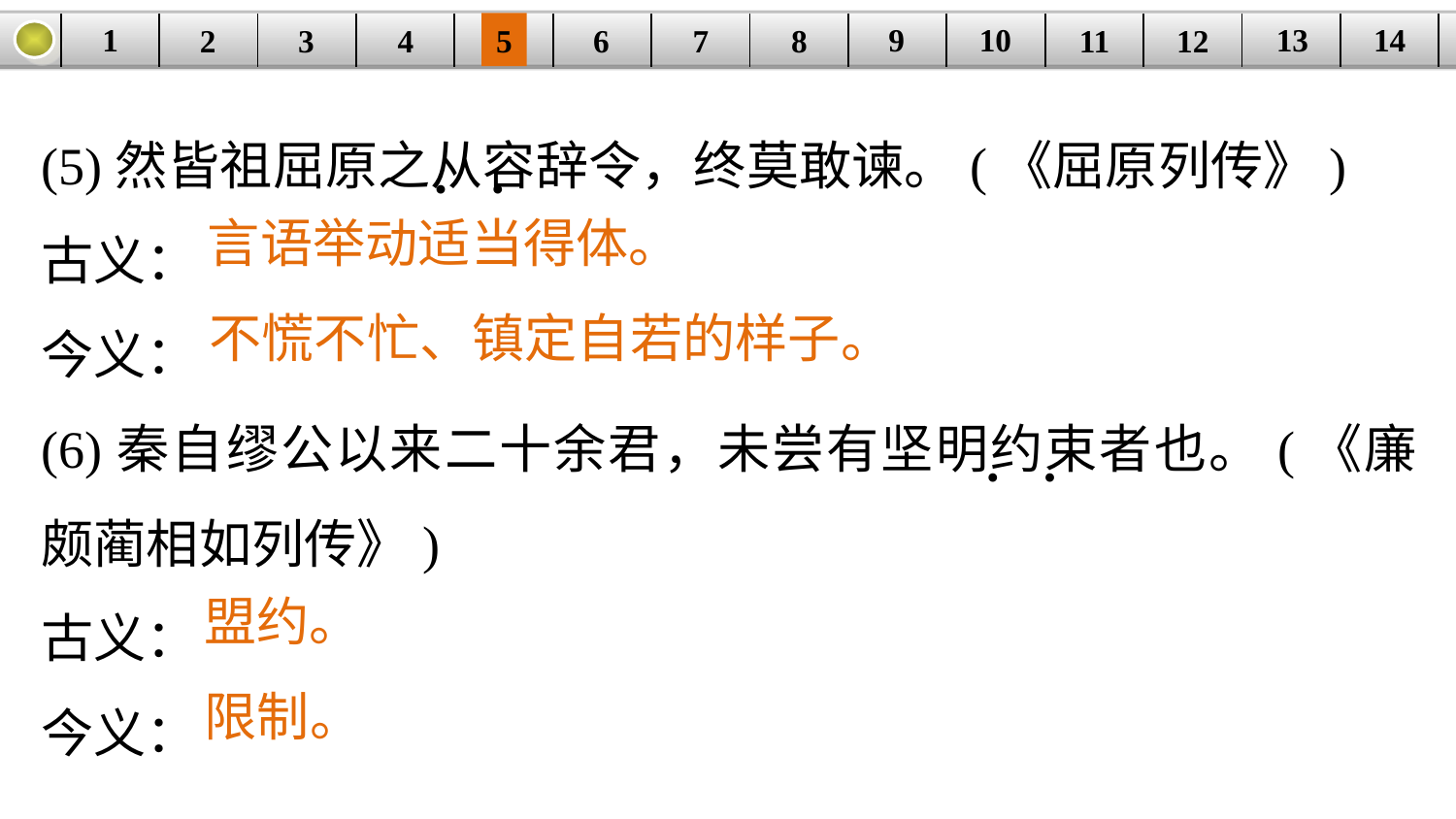

14
9
10
1
13
3
4
5
6
8
11
2
12
|  |  |  |  |  |  |  |  |  |  |  |  |  |  |
| --- | --- | --- | --- | --- | --- | --- | --- | --- | --- | --- | --- | --- | --- |
7

(5)然皆祖屈原之从容辞令，终莫敢谏。(《屈原列传》)
古义：
今义：
(6)秦自缪公以来二十余君，未尝有坚明约束者也。(《廉颇蔺相如列传》)
古义：
今义：
·   ·
言语举动适当得体。
不慌不忙、镇定自若的样子。
·   ·
盟约。
限制。